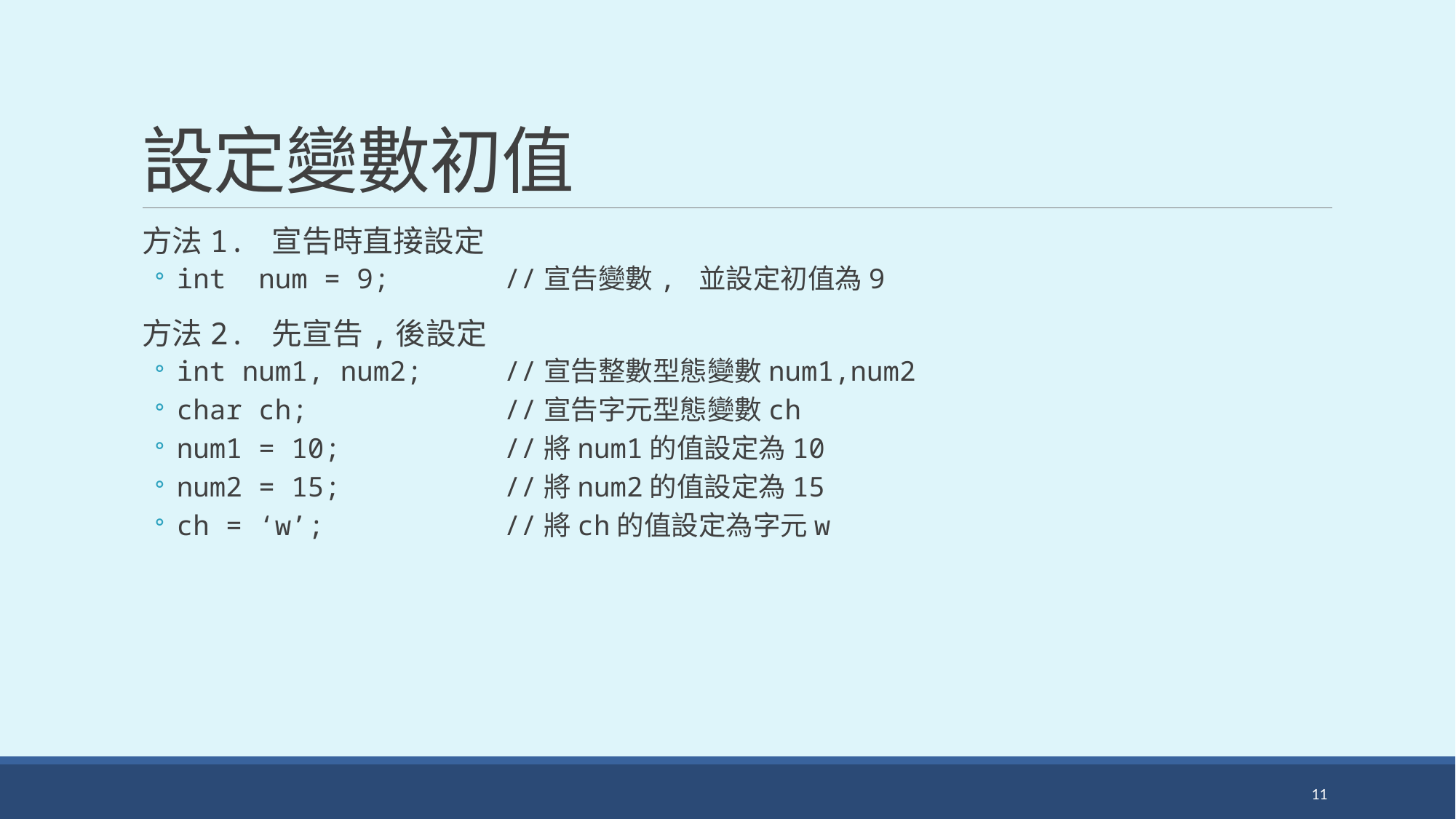

# 設定變數初值
方法1. 宣告時直接設定
int  num = 9;		//宣告變數, 並設定初值為9
方法2. 先宣告,後設定
int num1, num2;	//宣告整數型態變數num1,num2
char ch;		//宣告字元型態變數ch
num1 = 10;		//將num1的值設定為10
num2 = 15;		//將num2的值設定為15
ch = ‘w’;		//將ch的值設定為字元w
11